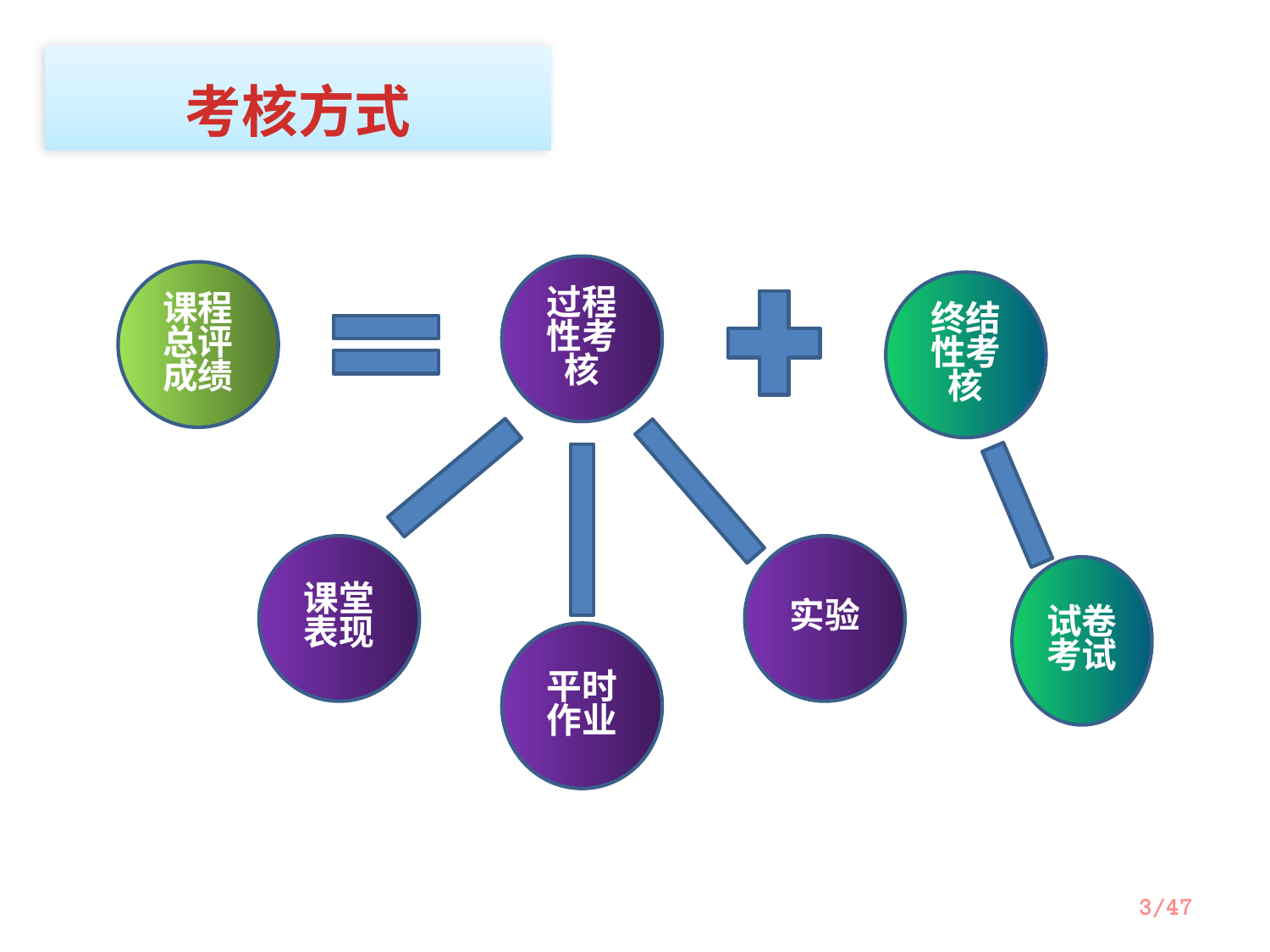

考核方式
过程性考核
课程总评成绩

终结性考核

课堂表现
实验
试卷考试
平时作业
3/47